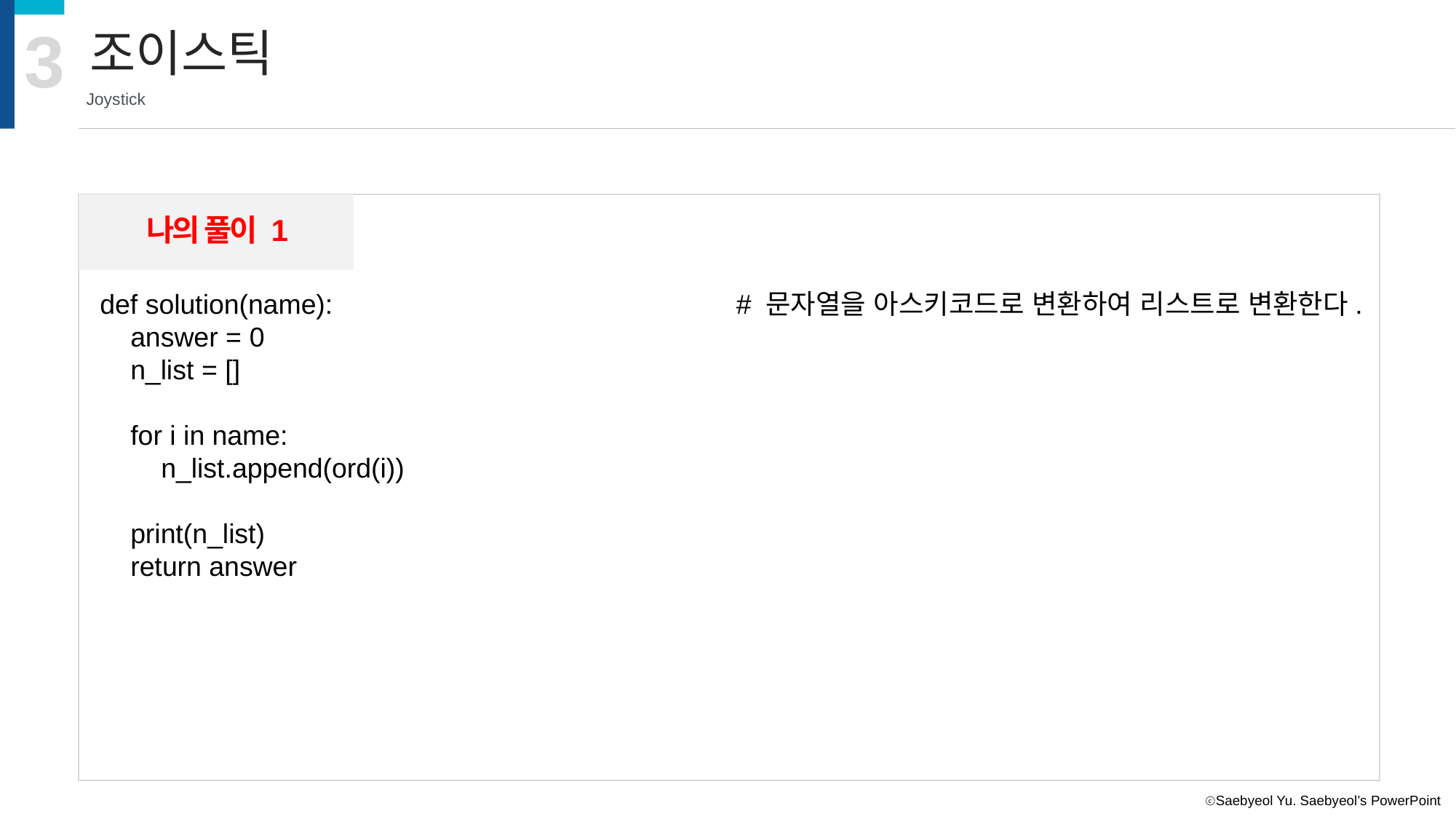

3
조이스틱
Joystick

나의 풀이 1
def solution(name):
    answer = 0
    n_list = []

    for i in name:
        n_list.append(ord(i))

    print(n_list)
    return answer
 # 문자열을 아스키코드로 변환하여 리스트로 변환한다.